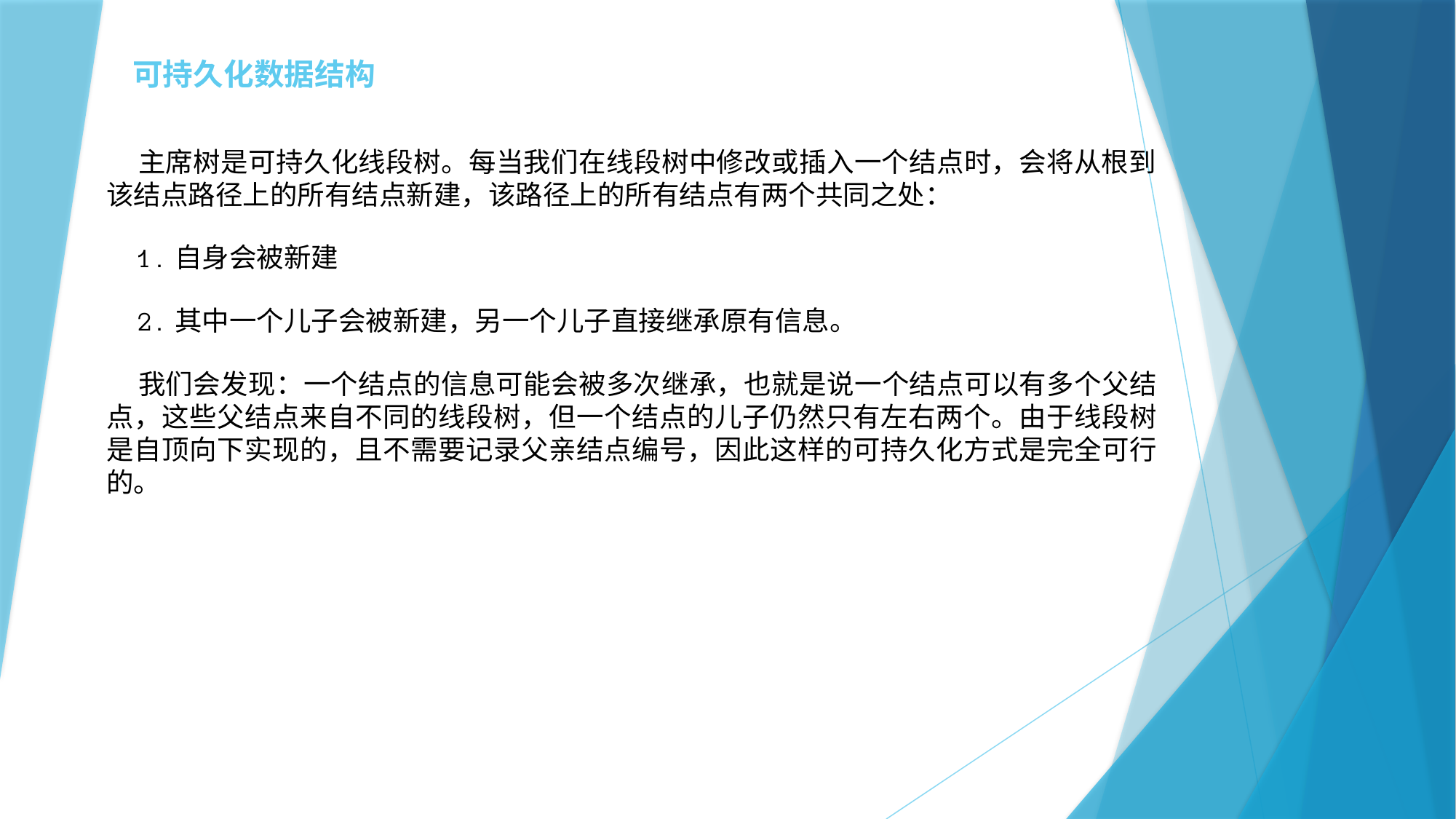

# 可持久化数据结构
主席树是可持久化线段树。每当我们在线段树中修改或插入一个结点时，会将从根到该结点路径上的所有结点新建，该路径上的所有结点有两个共同之处：
1.自身会被新建
2.其中一个儿子会被新建，另一个儿子直接继承原有信息。
我们会发现：一个结点的信息可能会被多次继承，也就是说一个结点可以有多个父结点，这些父结点来自不同的线段树，但一个结点的儿子仍然只有左右两个。由于线段树是自顶向下实现的，且不需要记录父亲结点编号，因此这样的可持久化方式是完全可行的。